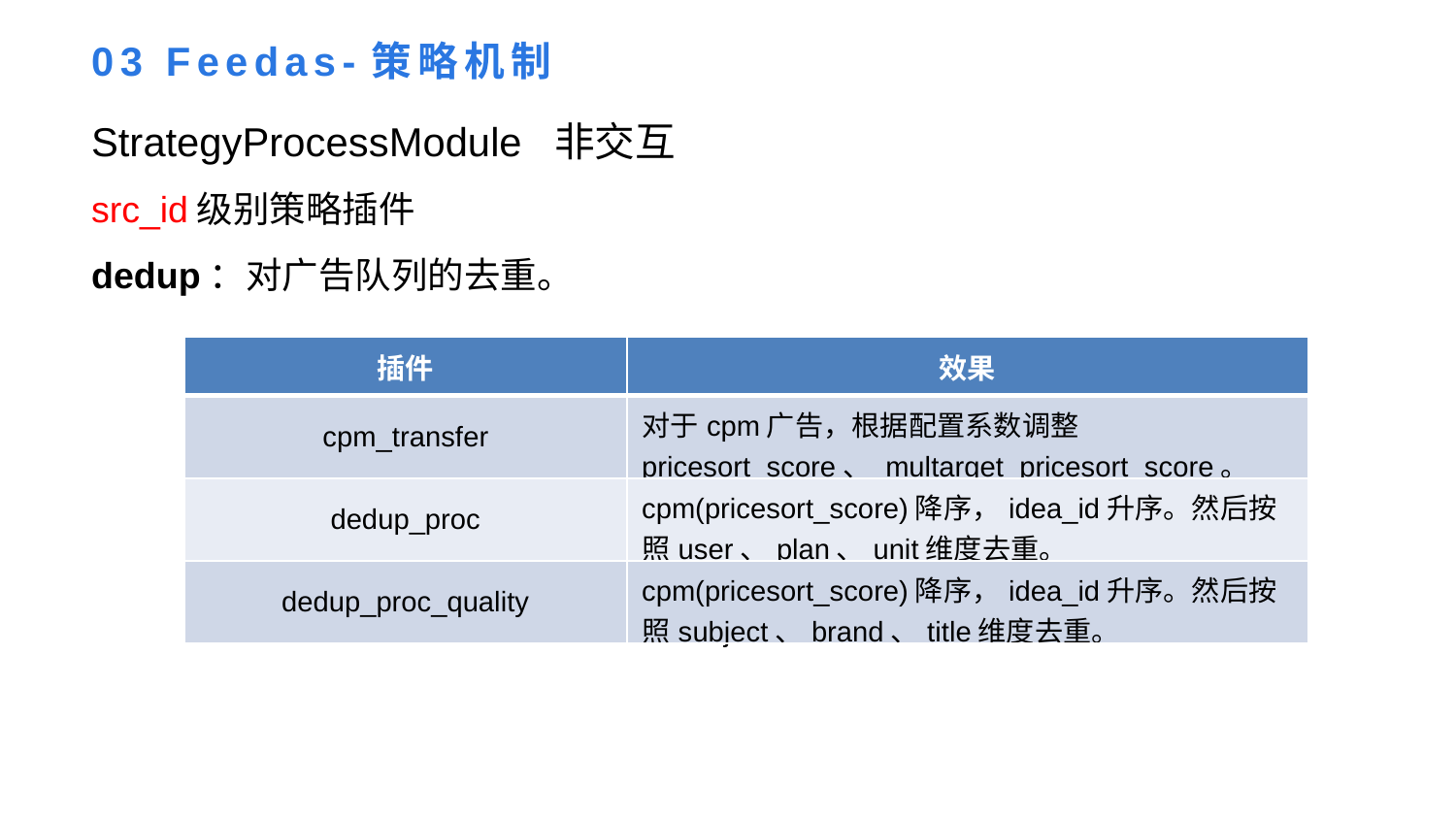

03 Feedas-策略机制
StrategyProcessModule  非交互
src_id级别策略插件
dedup：对广告队列的去重。

| 插件 | 效果 |
| --- | --- |
| cpm\_transfer | 对于cpm广告，根据配置系数调整pricesort\_score、 multarget\_pricesort\_score。 |
| dedup\_proc | cpm(pricesort\_score)降序，idea\_id升序。然后按照user、plan、unit维度去重。 |
| dedup\_proc\_quality | cpm(pricesort\_score)降序，idea\_id升序。然后按照subject、brand、title维度去重。 |